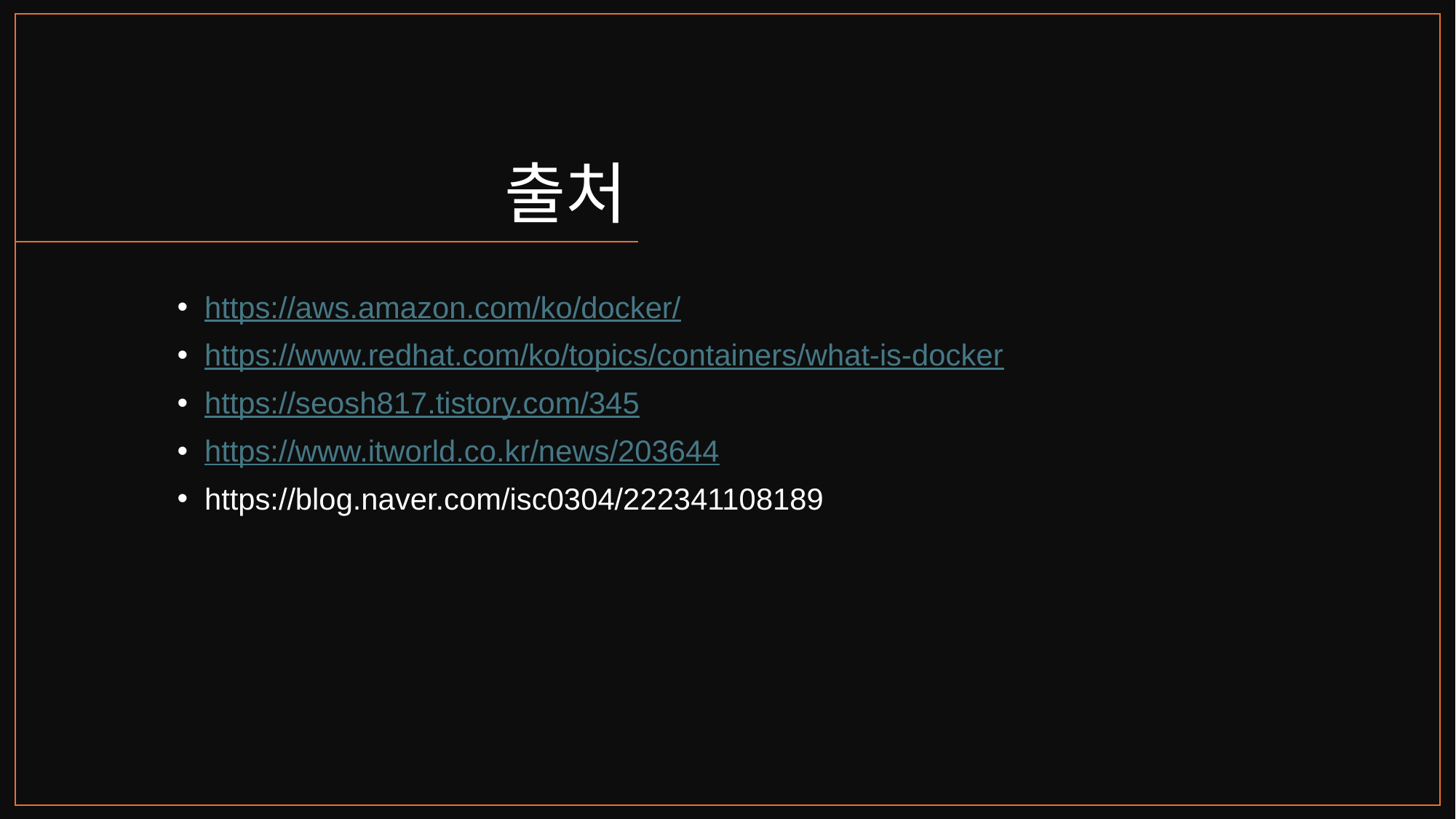

# 출처
https://aws.amazon.com/ko/docker/
https://www.redhat.com/ko/topics/containers/what-is-docker
https://seosh817.tistory.com/345
https://www.itworld.co.kr/news/203644
https://blog.naver.com/isc0304/222341108189